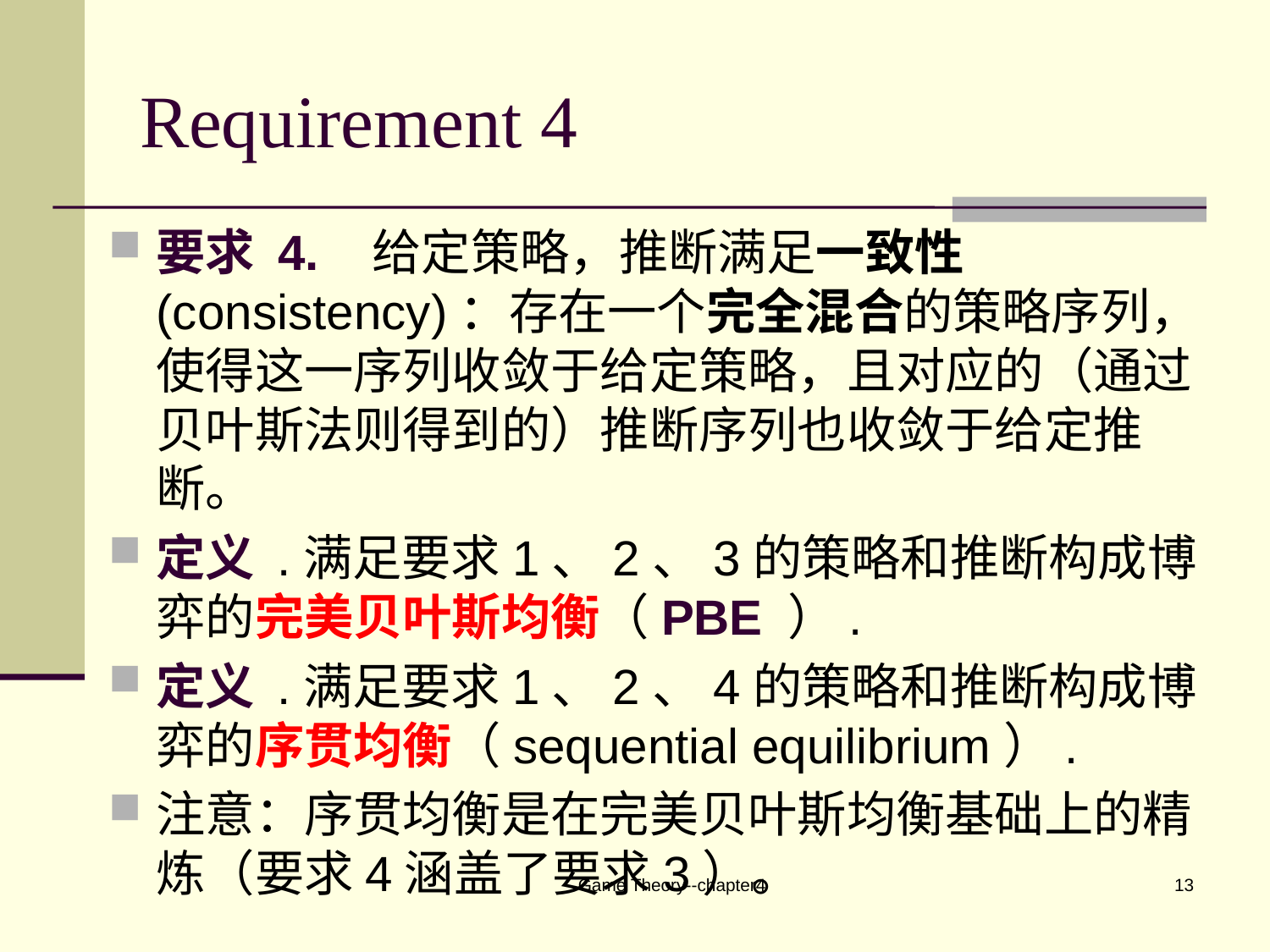

# Requirement 4
要求 4.   给定策略，推断满足一致性 (consistency)：存在一个完全混合的策略序列，使得这一序列收敛于给定策略，且对应的（通过贝叶斯法则得到的）推断序列也收敛于给定推断。
定义 .满足要求1、2、3的策略和推断构成博弈的完美贝叶斯均衡（PBE ）.
定义 .满足要求1、2、4的策略和推断构成博弈的序贯均衡（sequential equilibrium）.
注意：序贯均衡是在完美贝叶斯均衡基础上的精炼（要求4涵盖了要求3）。

Game Theory--chapter4
13